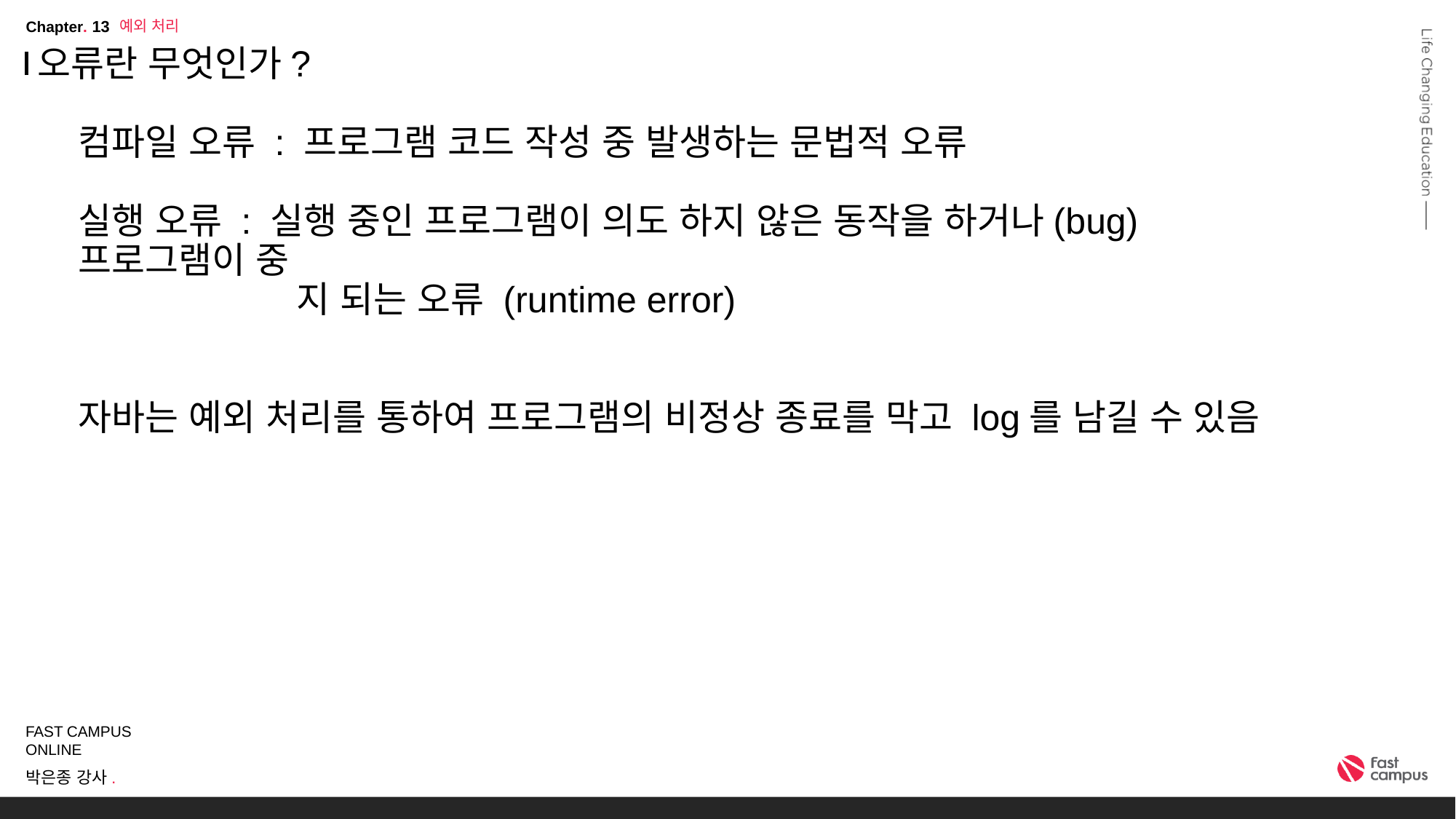

예외 처리

13
# 오류란 무엇인가? 컴파일 오류 : 프로그램 코드 작성 중 발생하는 문법적 오류 실행 오류 : 실행 중인 프로그램이 의도 하지 않은 동작을 하거나(bug) 프로그램이 중 지 되는 오류 (runtime error) 자바는 예외 처리를 통하여 프로그램의 비정상 종료를 막고 log를 남길 수 있음